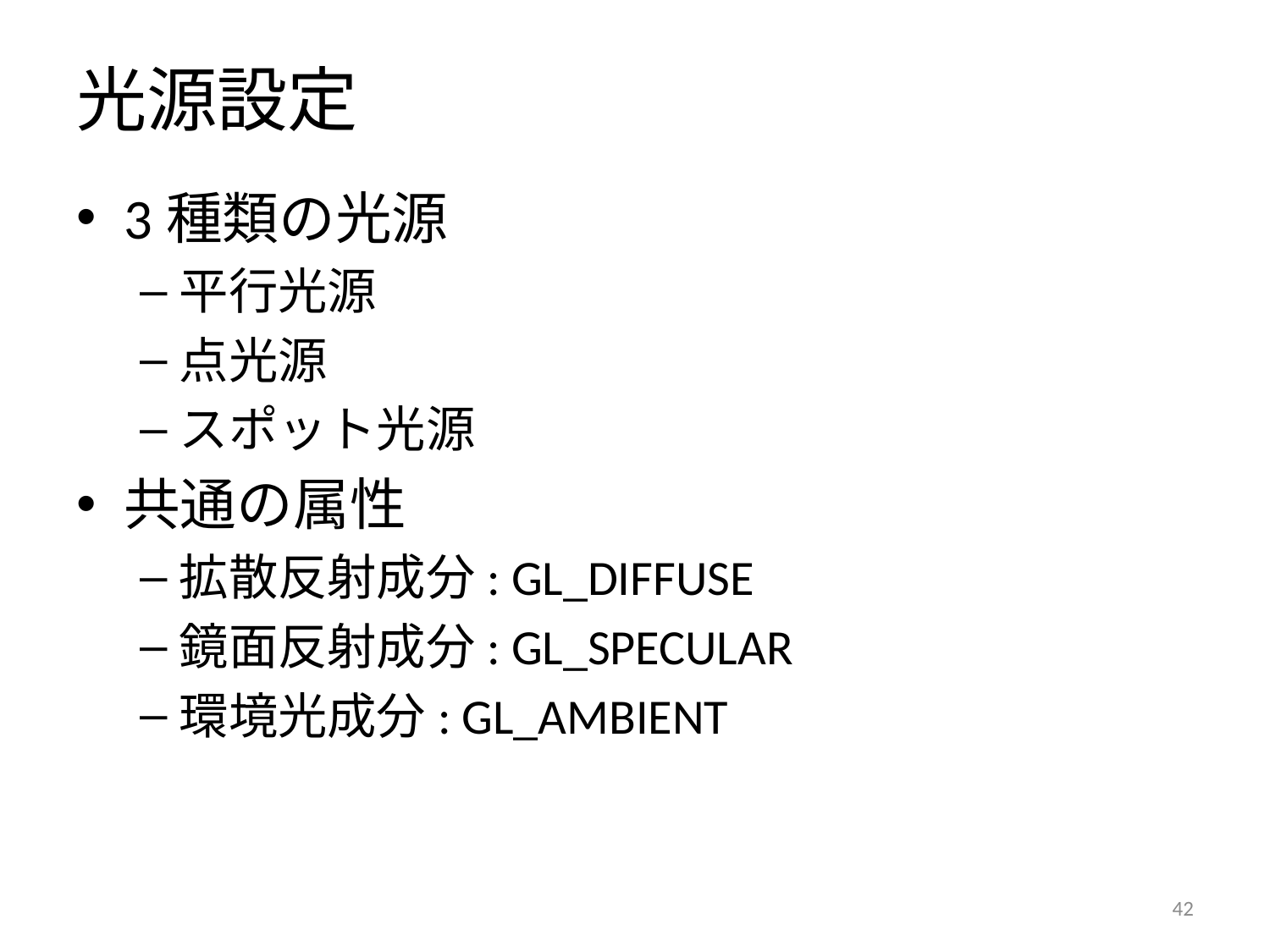

# 光源設定
3種類の光源
平行光源
点光源
スポット光源
共通の属性
拡散反射成分: GL_DIFFUSE
鏡面反射成分: GL_SPECULAR
環境光成分: GL_AMBIENT
42